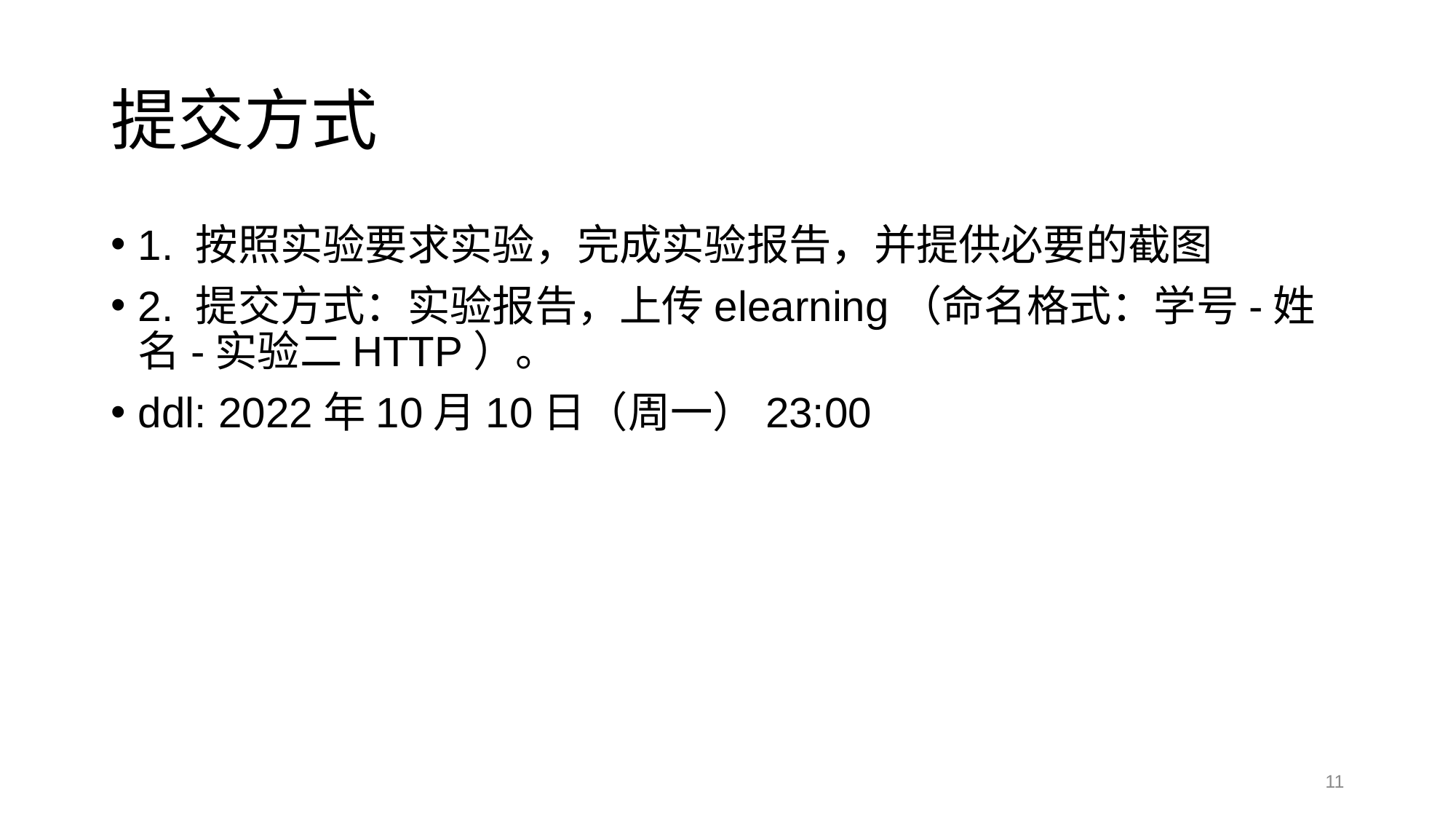

# 提交方式
1. 按照实验要求实验，完成实验报告，并提供必要的截图
2. 提交方式：实验报告，上传elearning（命名格式：学号-姓名-实验二HTTP）。
ddl: 2022年10月10日（周一）23:00
11